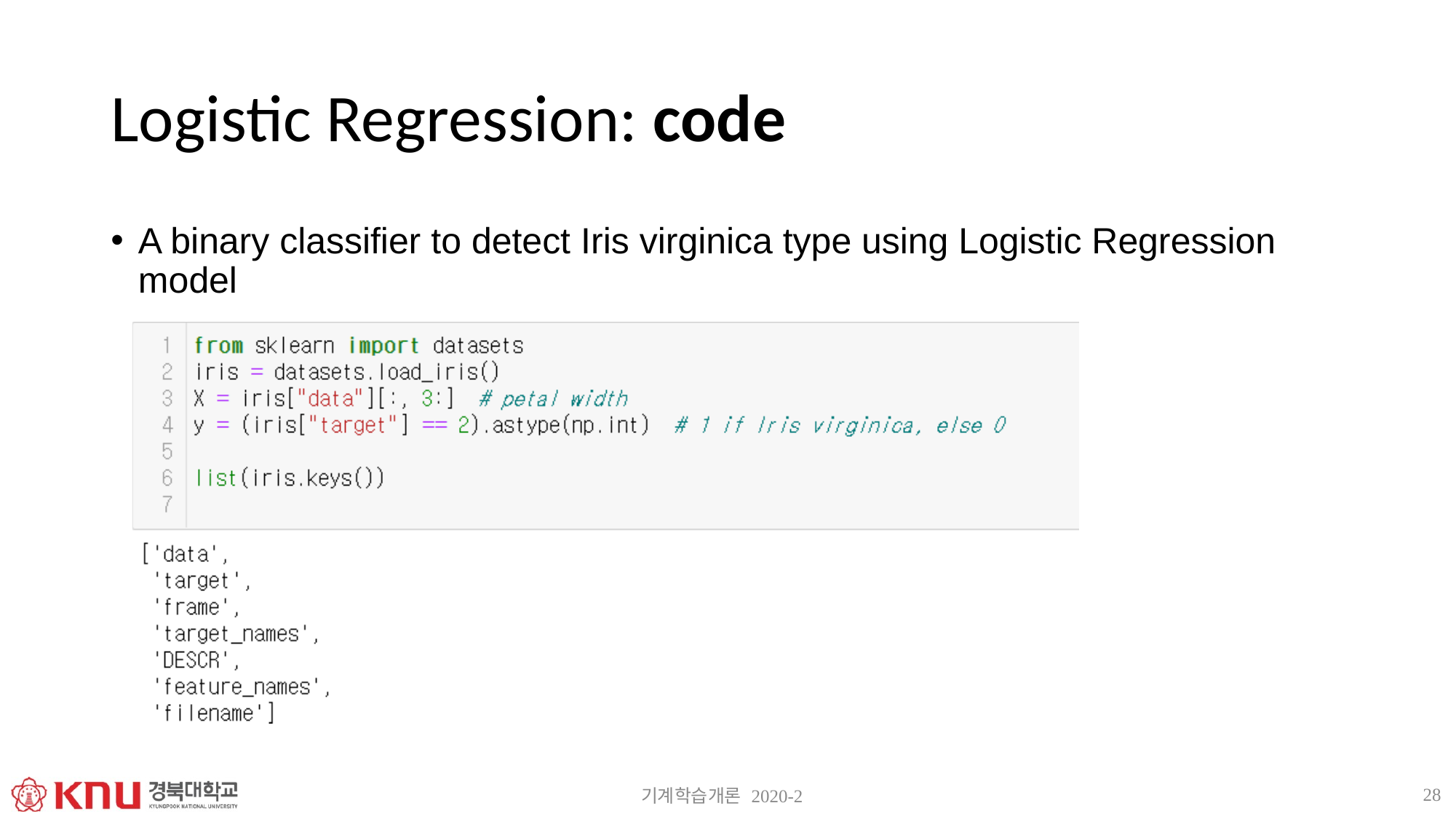

# Logistic Regression: code
A binary classifier to detect Iris virginica type using Logistic Regression  model

28
기계학습개론 2020-2